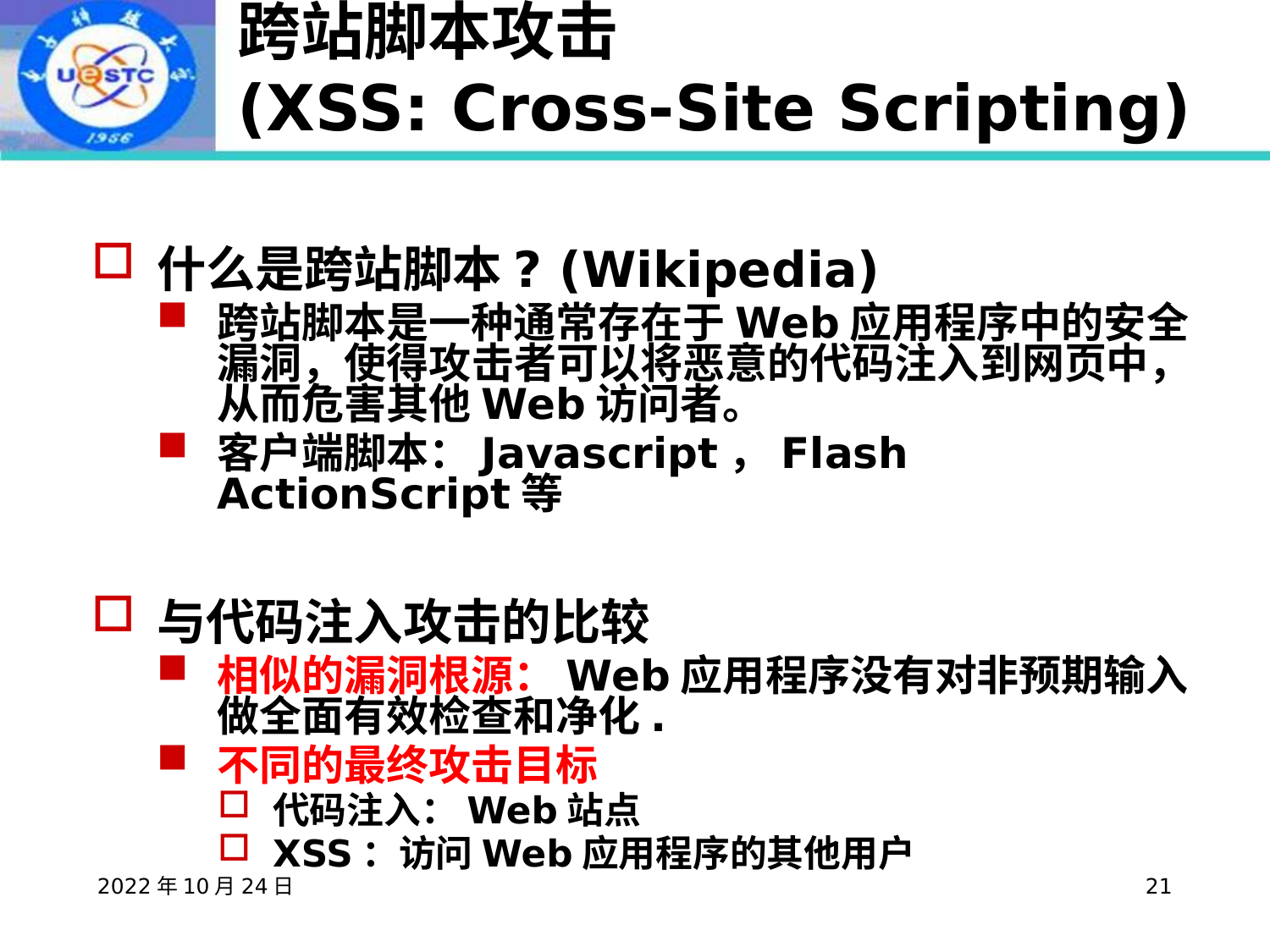

# 跨站脚本攻击 (XSS: Cross-Site Scripting)
什么是跨站脚本? (Wikipedia)
跨站脚本是一种通常存在于Web应用程序中的安全漏洞，使得攻击者可以将恶意的代码注入到网页中，从而危害其他Web访问者。
客户端脚本：Javascript，Flash ActionScript等

与代码注入攻击的比较
相似的漏洞根源：Web应用程序没有对非预期输入做全面有效检查和净化.
不同的最终攻击目标
代码注入：Web站点
XSS：访问Web应用程序的其他用户

2022年10月24日
21